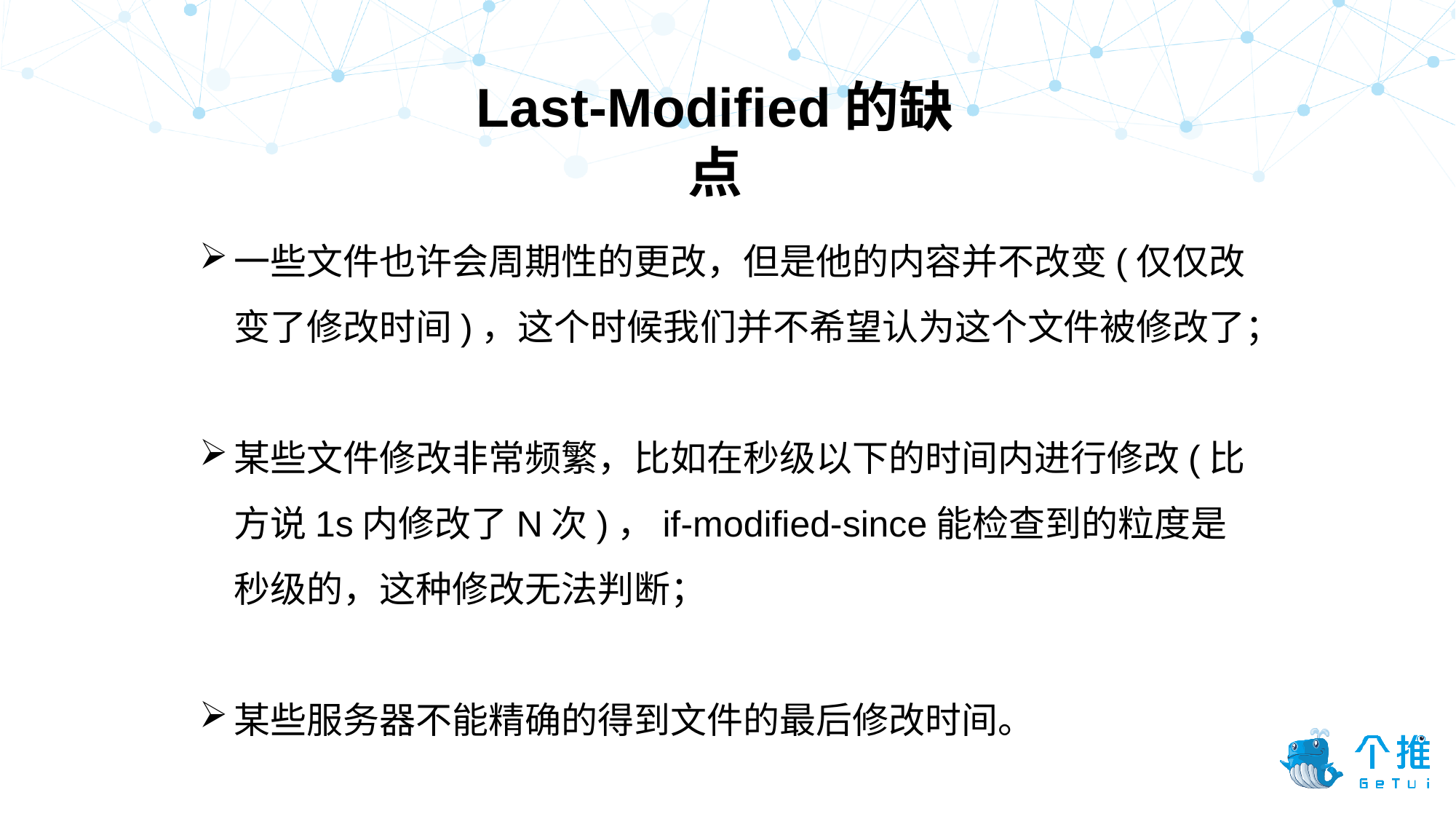

Last-Modified的缺点
一些文件也许会周期性的更改，但是他的内容并不改变(仅仅改变了修改时间)，这个时候我们并不希望认为这个文件被修改了；

某些文件修改非常频繁，比如在秒级以下的时间内进行修改(比方说1s内修改了N次)，if-modified-since能检查到的粒度是秒级的，这种修改无法判断；

某些服务器不能精确的得到文件的最后修改时间。